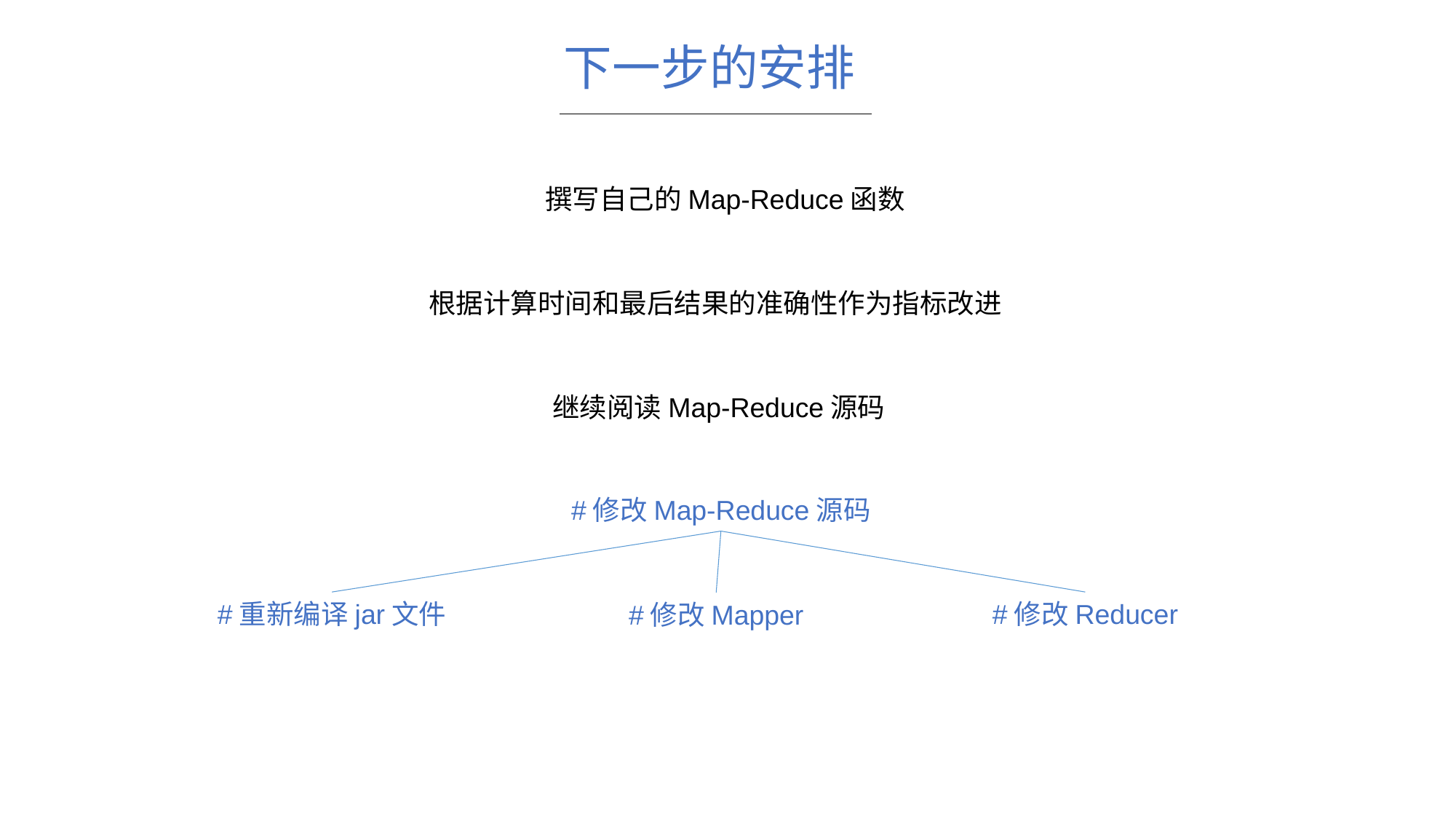

下一步的安排
撰写自己的Map-Reduce函数
根据计算时间和最后结果的准确性作为指标改进
继续阅读Map-Reduce源码
#修改Map-Reduce源码
#重新编译jar文件
#修改Reducer
#修改Mapper